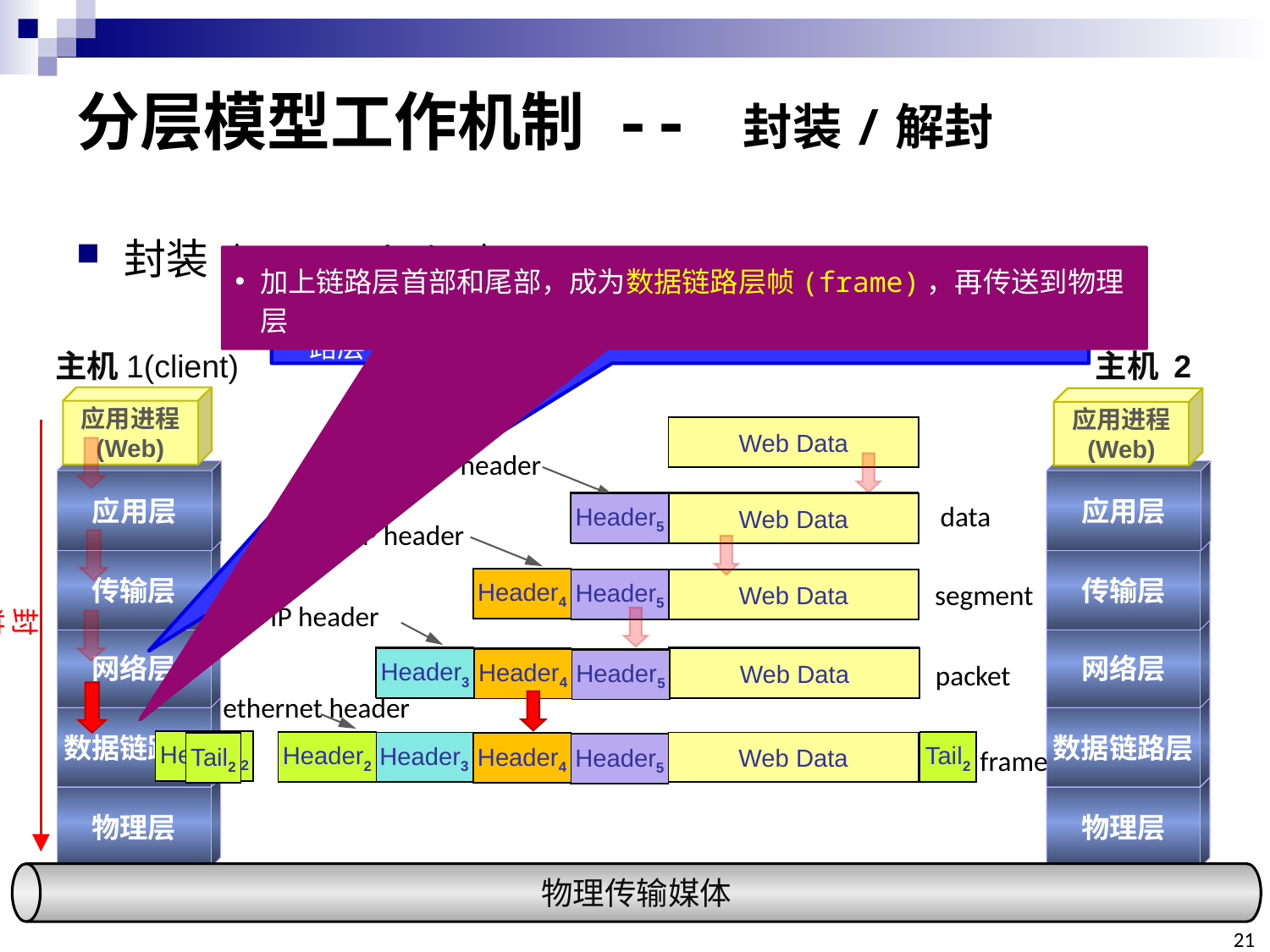

# 分层模型工作机制 -- 封装/解封
封装 (encapsulation)
加上链路层首部和尾部，成为数据链路层帧(frame)，再传送到物理层
加上网络层首部，成为IP分组(packet)，再传送到数据链路层
主机 1(client)
主机 2 (server)
应用进程
(Web)
应用进程
(Web)
Web Data

http header

应用层
传输层
网络层
数据链路层
物理层
应用层
传输层
网络层
数据链路层
物理层
Header5
Web Data
data
Header5
Web Data
TCP header

Header4
Header5
Web Data
segment
IP header

封 装

Header3
Web Data
Header5
Header4
Header3
Web Data
Header5
Header4
packet

ethernet header

Header2
Header2
Tail2
Header3
Web Data
Header5
Header4
Tail2
frame

物理传输媒体
21